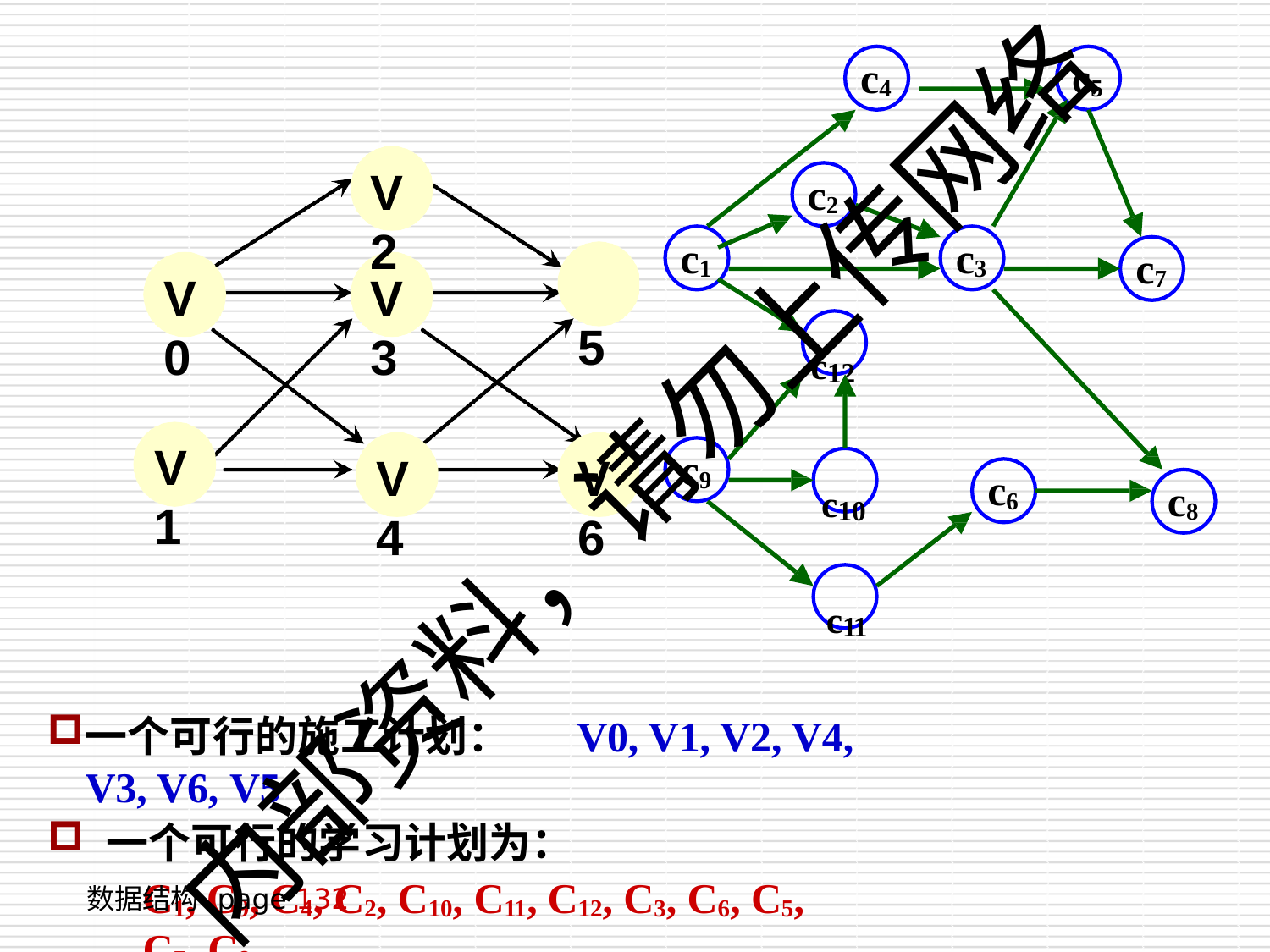

c4
c5

V2

c2

c1
c3

c7
V5

V0
V3

c12

内部资料，请勿上传网络
V1

c9
V4
V6

c10

c6

c8

c11

一个可行的施工计划：	V0, V1, V2, V4, V3, V6, V5
一个可行的学习计划为：
C1, C9, C4, C2, C10, C11, C12, C3, C6, C5, C7, C8
数据结构 page 132